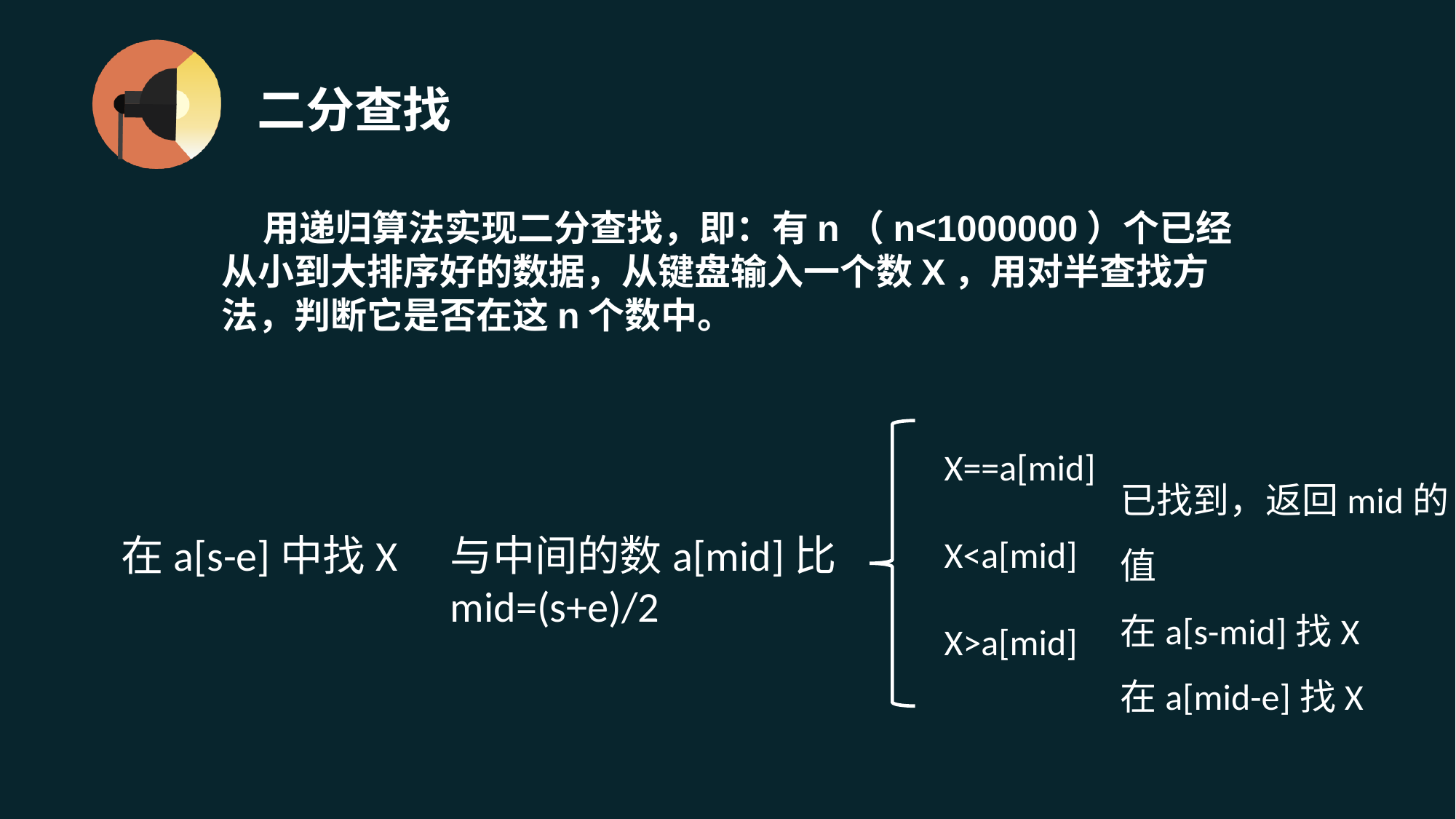

# 二分查找
    用递归算法实现二分查找，即：有n（n<1000000）个已经从小到大排序好的数据，从键盘输入一个数X，用对半查找方法，判断它是否在这n个数中。

X==a[mid]

X<a[mid]

X>a[mid]
已找到，返回mid的值
在a[s-mid]找X
在a[mid-e]找X
在a[s-e]中找X
与中间的数a[mid]比
mid=(s+e)/2